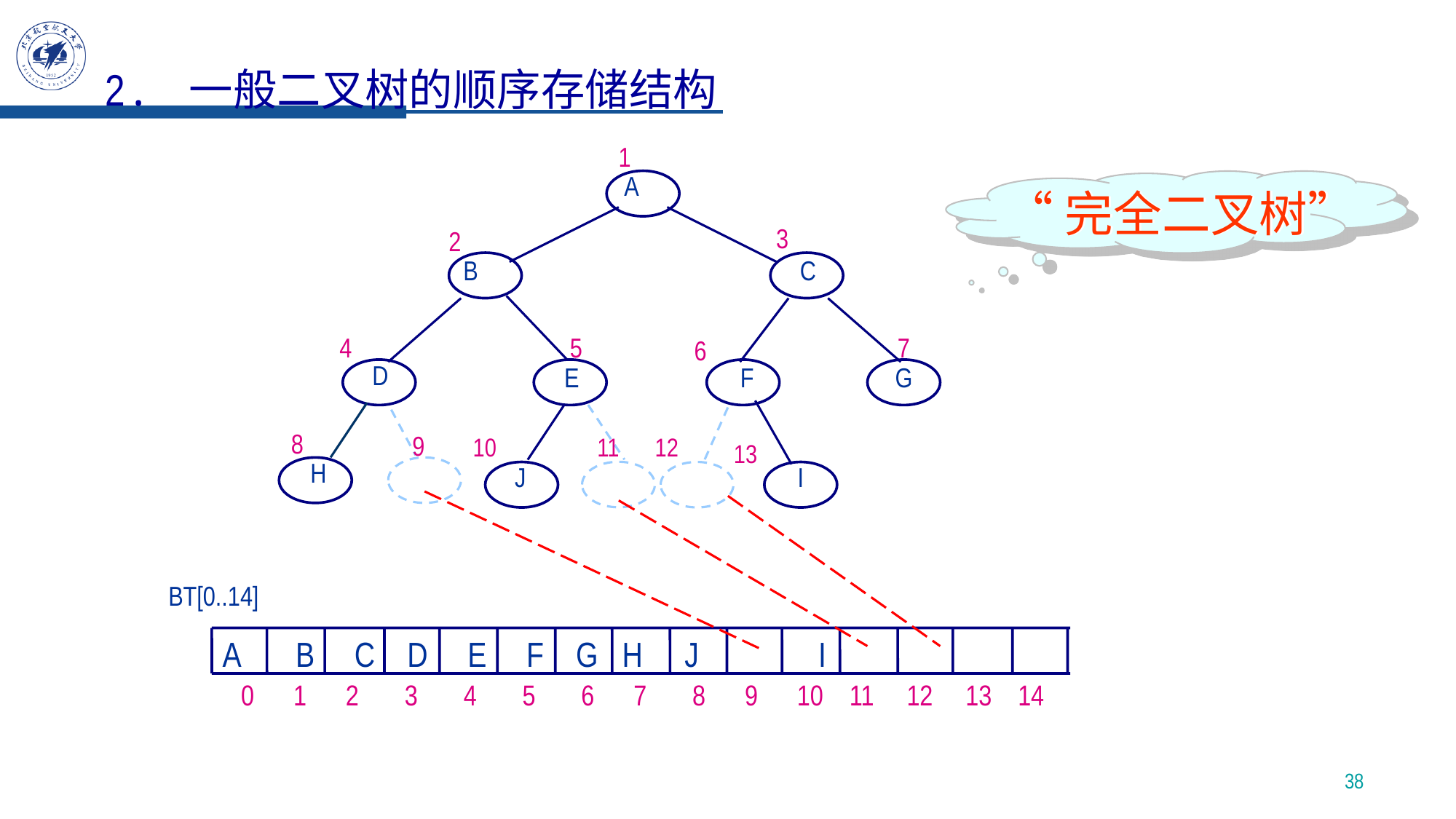

2. 一般二叉树的顺序存储结构
1
3
2
4
5
7
6
8
9
10
11
12
13
A

B
C

D
E
F
G

H
J
I

“完全二叉树”

BT[0..14]
A       B     C    D     E     F    G   H     J               I

  0      1      2       3       4       5       6      7       8      9      10    11     12     13    14

38